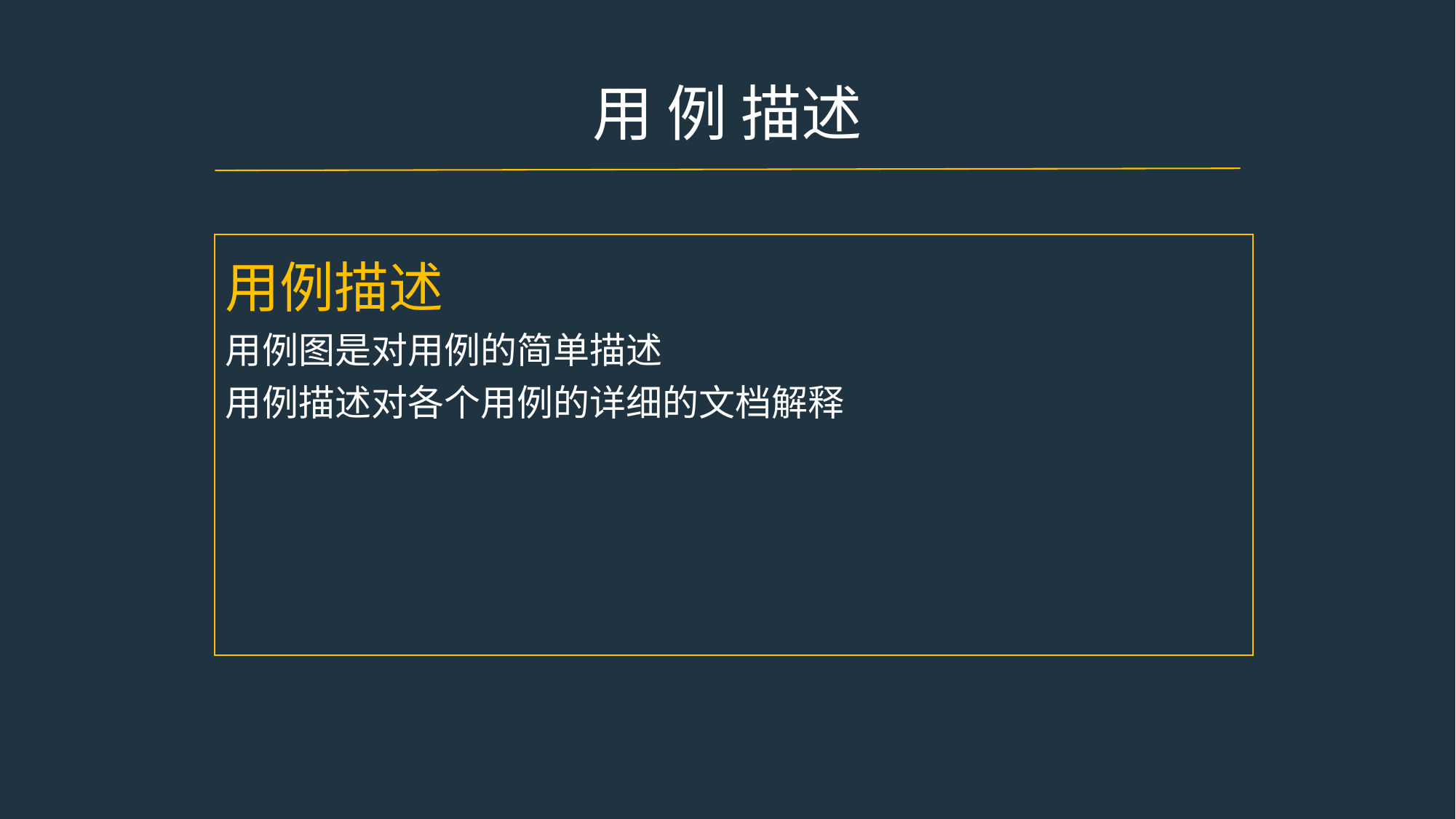

用 例 描述
用例描述
用例图是对用例的简单描述
用例描述对各个用例的详细的文档解释